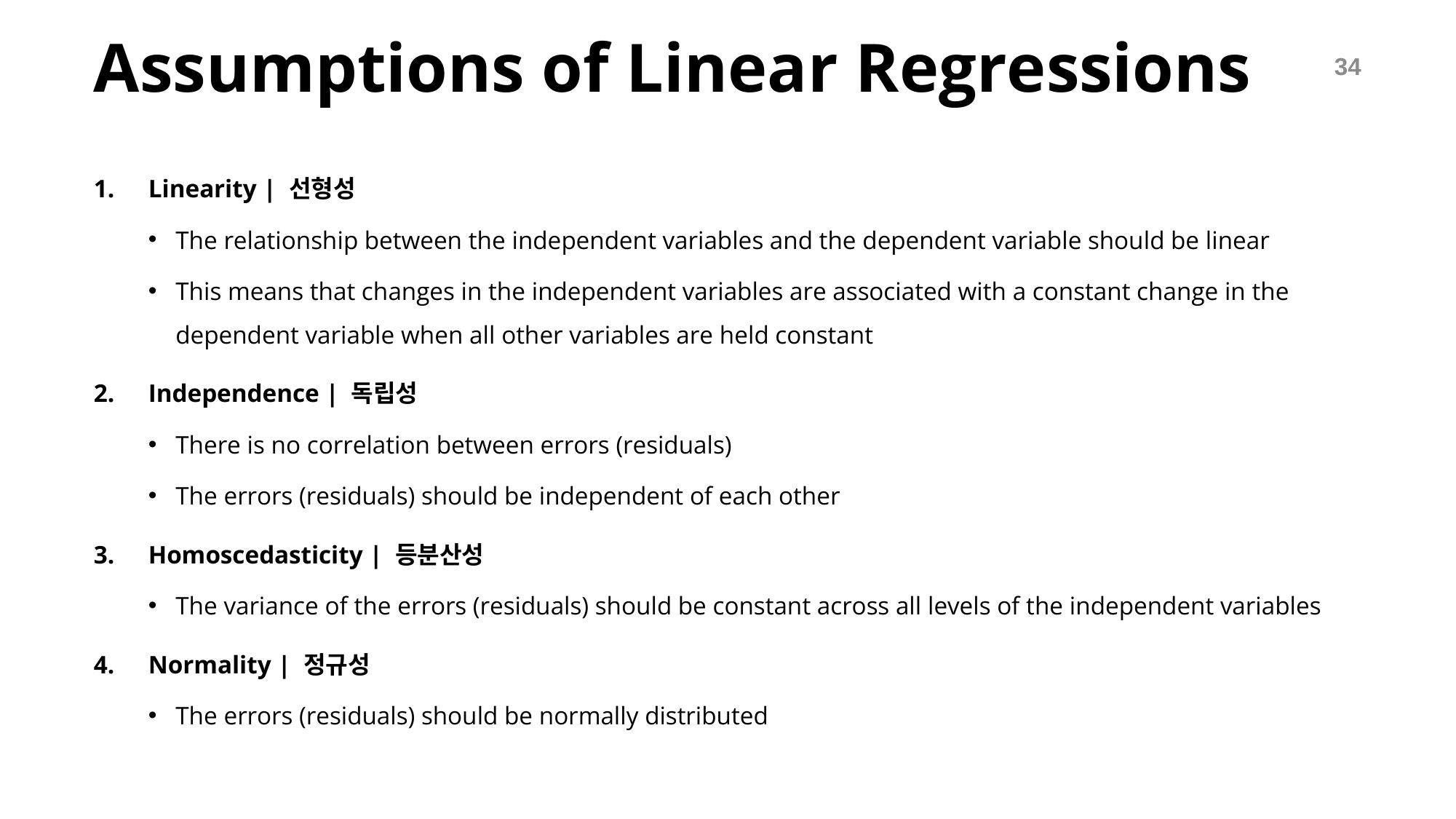

# Assumptions of Linear Regressions
34
Linearity | 선형성
The relationship between the independent variables and the dependent variable should be linear
This means that changes in the independent variables are associated with a constant change in the dependent variable when all other variables are held constant
Independence | 독립성
There is no correlation between errors (residuals)
The errors (residuals) should be independent of each other
Homoscedasticity | 등분산성
The variance of the errors (residuals) should be constant across all levels of the independent variables
Normality | 정규성
The errors (residuals) should be normally distributed